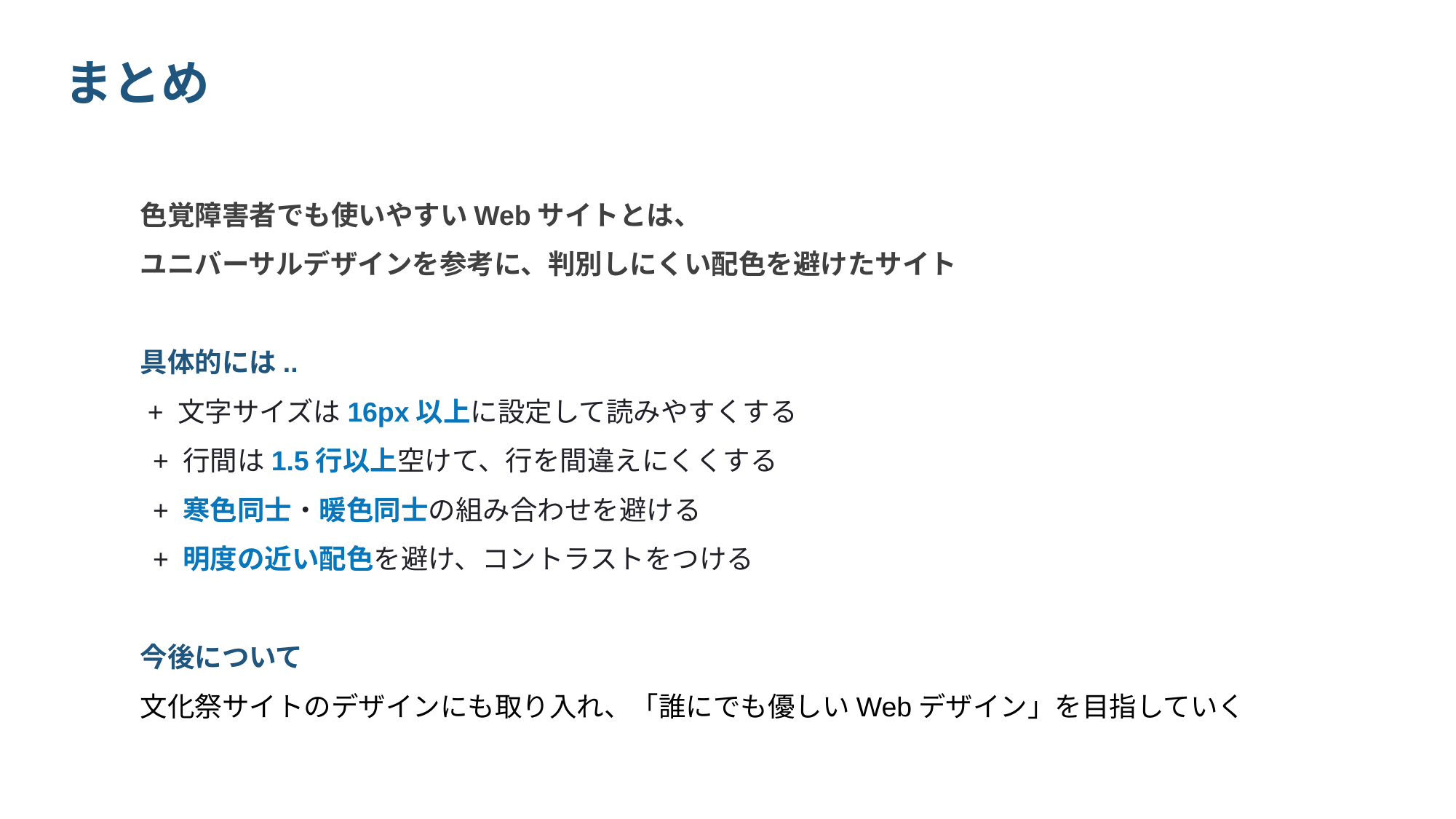

まとめ
色覚障害者でも使いやすいWebサイトとは、
ユニバーサルデザインを参考に、判別しにくい配色を避けたサイト
具体的には..
 + 文字サイズは16px以上に設定して読みやすくする
 + 行間は1.5行以上空けて、行を間違えにくくする
 + 寒色同士・暖色同士の組み合わせを避ける
 + 明度の近い配色を避け、コントラストをつける
今後について
文化祭サイトのデザインにも取り入れ、「誰にでも優しいWebデザイン」を目指していく